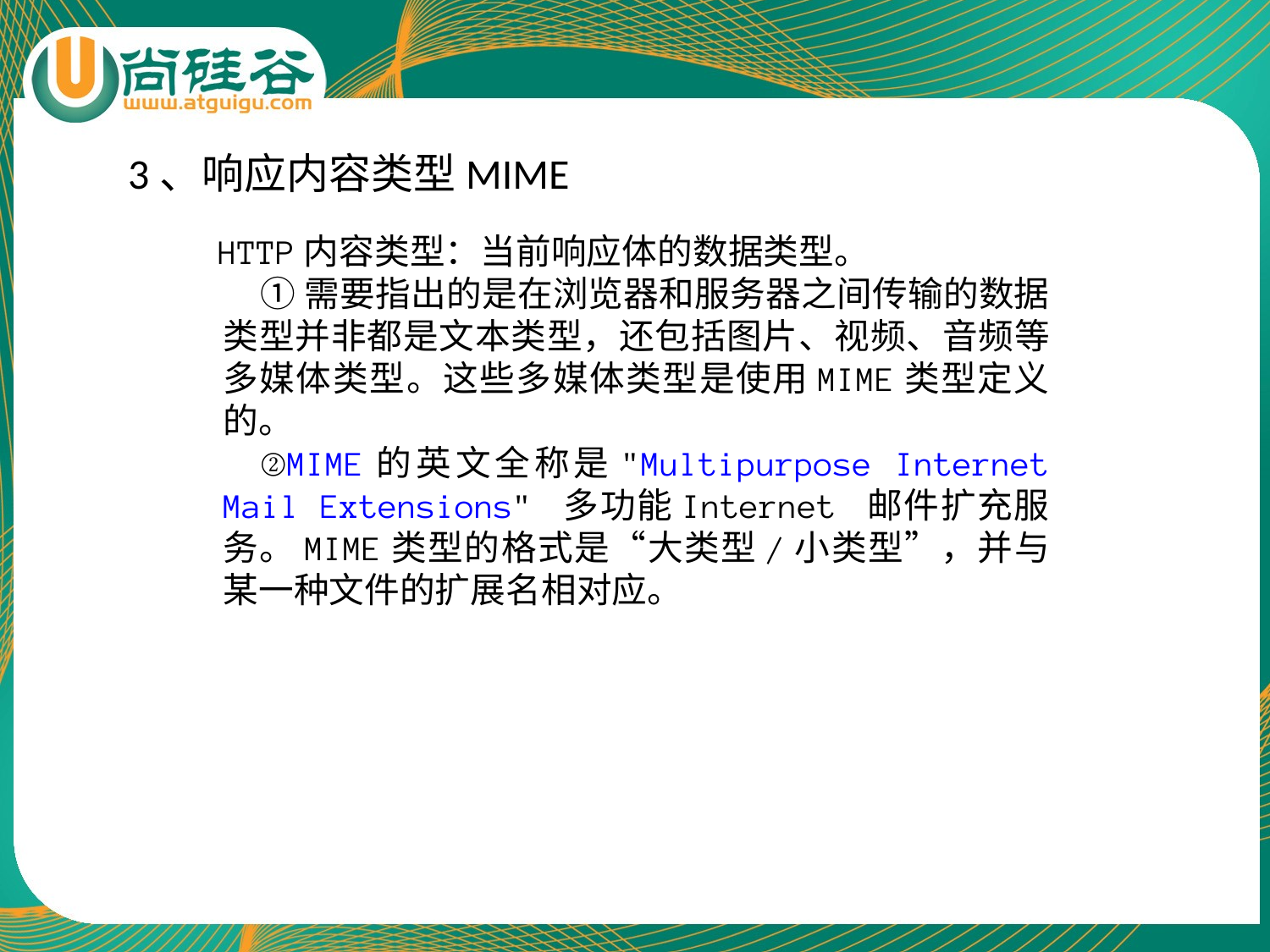

3、响应内容类型MIME
 HTTP内容类型：当前响应体的数据类型。
①需要指出的是在浏览器和服务器之间传输的数据类型并非都是文本类型，还包括图片、视频、音频等多媒体类型。这些多媒体类型是使用MIME类型定义的。
②MIME的英文全称是"Multipurpose Internet Mail Extensions" 多功能Internet 邮件扩充服务。MIME类型的格式是“大类型/小类型”，并与某一种文件的扩展名相对应。